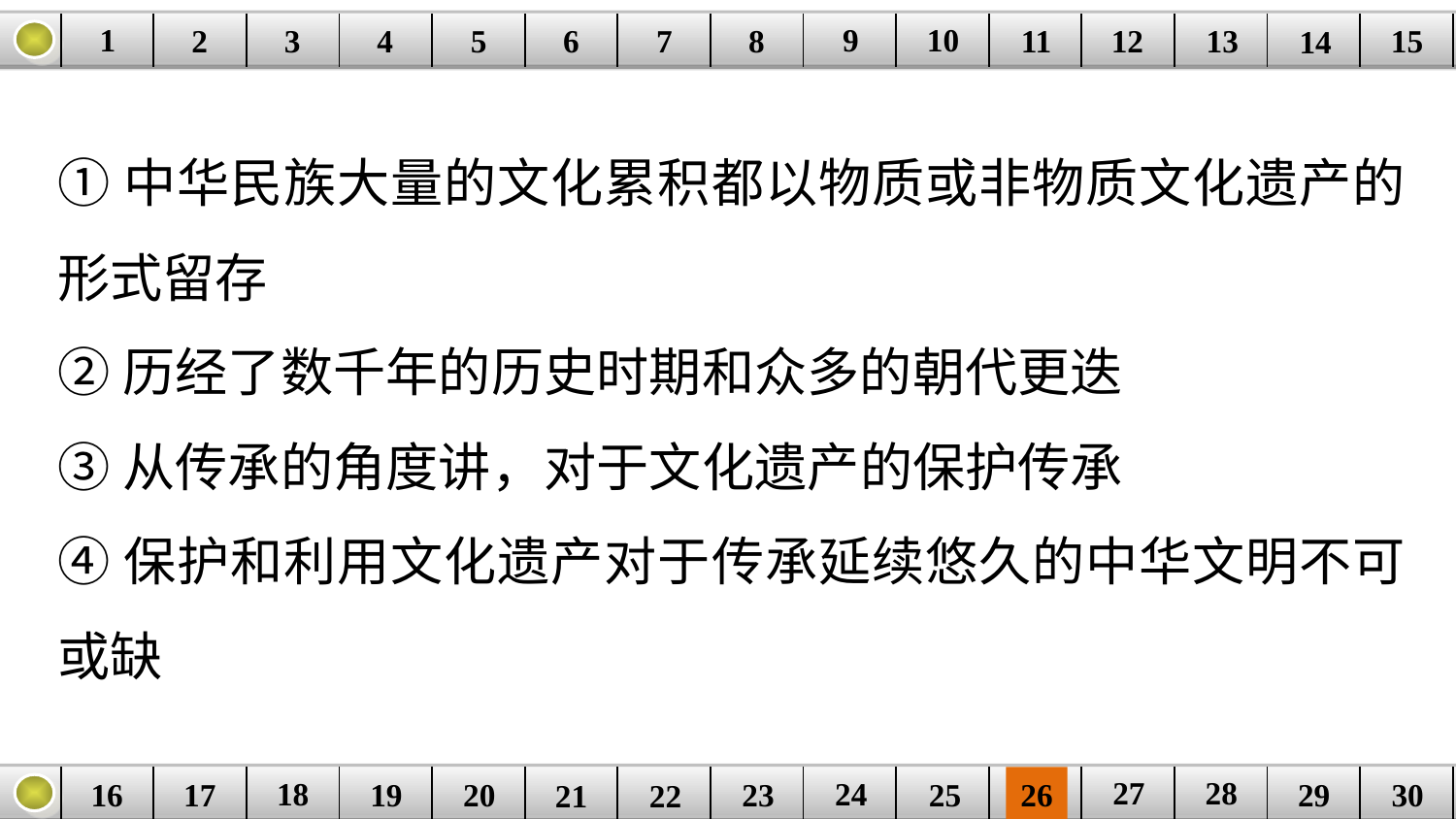

9
10
1
3
4
5
6
8
11
2
12
15
|  |  |  |  |  |  |  |  |  |  |  |  |  |  |  |
| --- | --- | --- | --- | --- | --- | --- | --- | --- | --- | --- | --- | --- | --- | --- |
7
13
14

①中华民族大量的文化累积都以物质或非物质文化遗产的形式留存
②历经了数千年的历史时期和众多的朝代更迭
③从传承的角度讲，对于文化遗产的保护传承
④保护和利用文化遗产对于传承延续悠久的中华文明不可或缺

27
28
18
24
16
25
26
30
|  |  |  |  |  |  |  |  |  |  |  |  |  |  |  |
| --- | --- | --- | --- | --- | --- | --- | --- | --- | --- | --- | --- | --- | --- | --- |
23
17
19
20
29
21
22